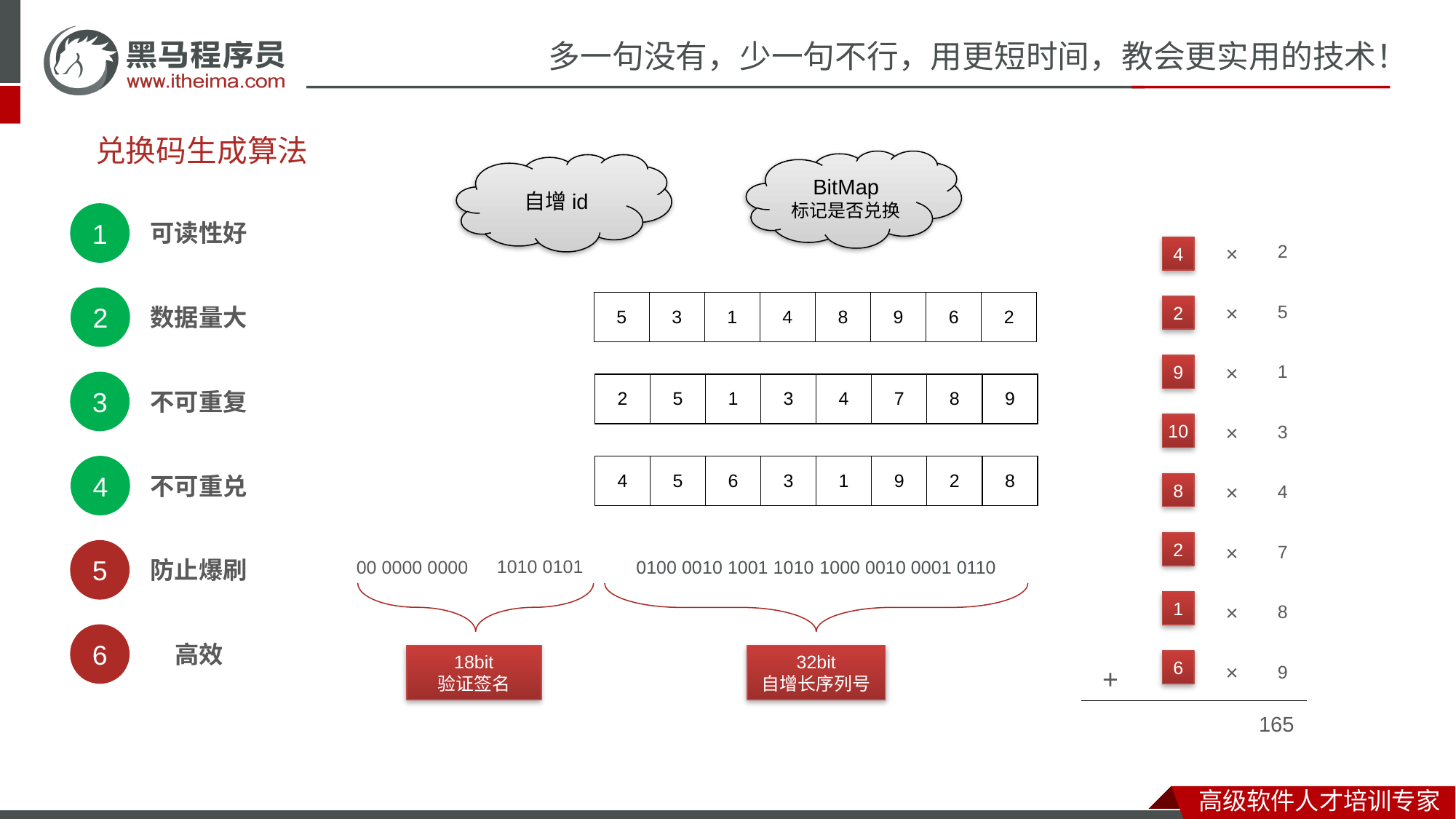

兑换码生成算法
BitMap
标记是否兑换
自增id
1
可读性好
2
×
4
2
| 5 | 3 | 1 | 4 | 8 | 9 | 6 | 2 |
| --- | --- | --- | --- | --- | --- | --- | --- |
×
5
2
数据量大
×
1
9
3
| 2 | 5 | 1 | 3 | 4 | 7 | 8 | 9 |
| --- | --- | --- | --- | --- | --- | --- | --- |
不可重复

10
×
3
4
| 4 | 5 | 6 | 3 | 1 | 9 | 2 | 8 |
| --- | --- | --- | --- | --- | --- | --- | --- |
不可重兑
8
×
4

2
×
7
5
防止爆刷
1010 0101
00 0000 0000
0100 0010 1001 1010 1000 0010 0001 0110
1
×
8
6
高效
18bit
验证签名
32bit
自增长序列号
6
×
9
+
165